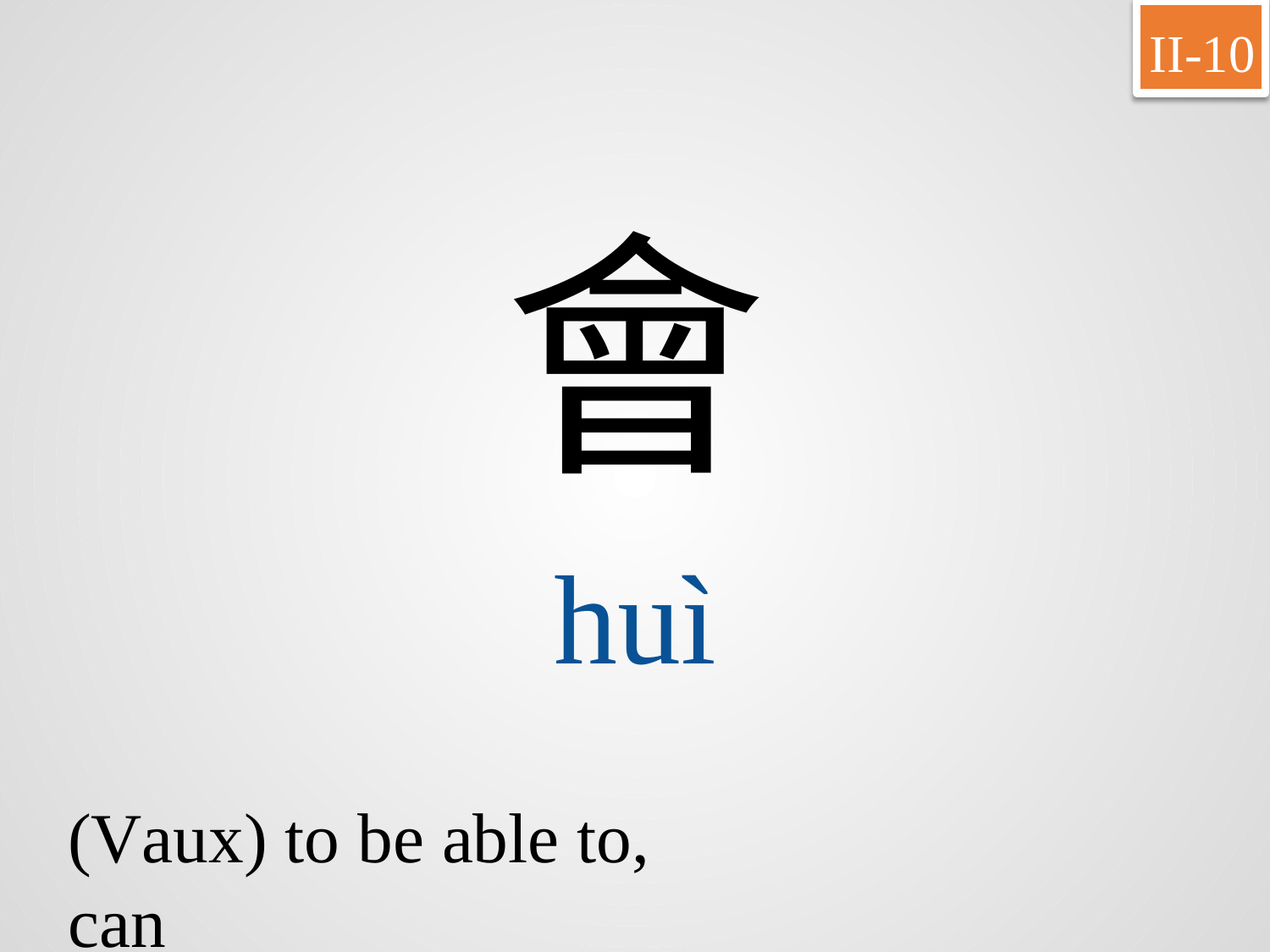

II-10

會
huì
(Vaux) to be able to, can